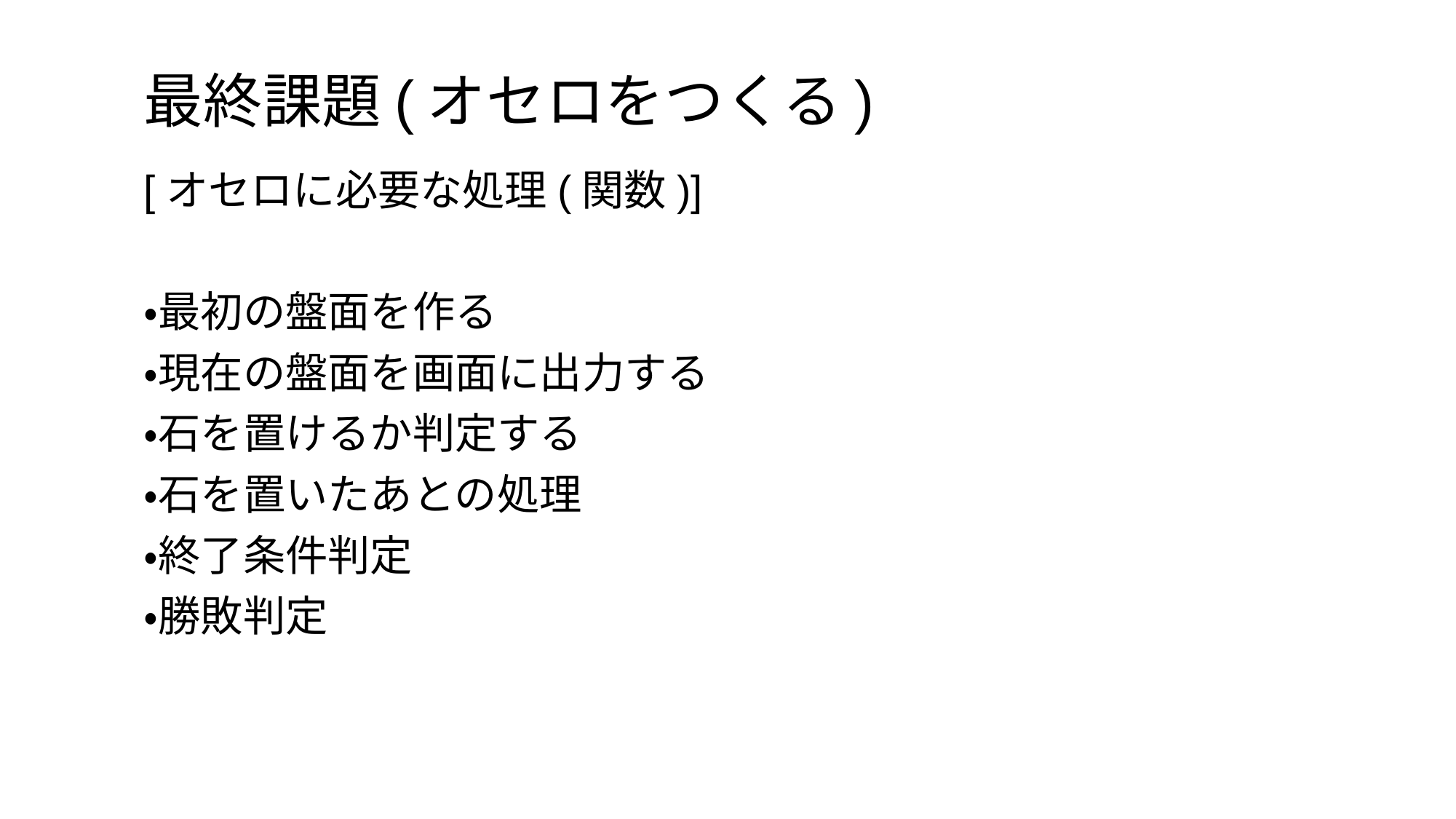

# 最終課題(オセロをつくる)
[オセロに必要な処理(関数)]

・最初の盤面を作る
・現在の盤面を画面に出力する
・石を置けるか判定する
・石を置いたあとの処理
・終了条件判定
・勝敗判定